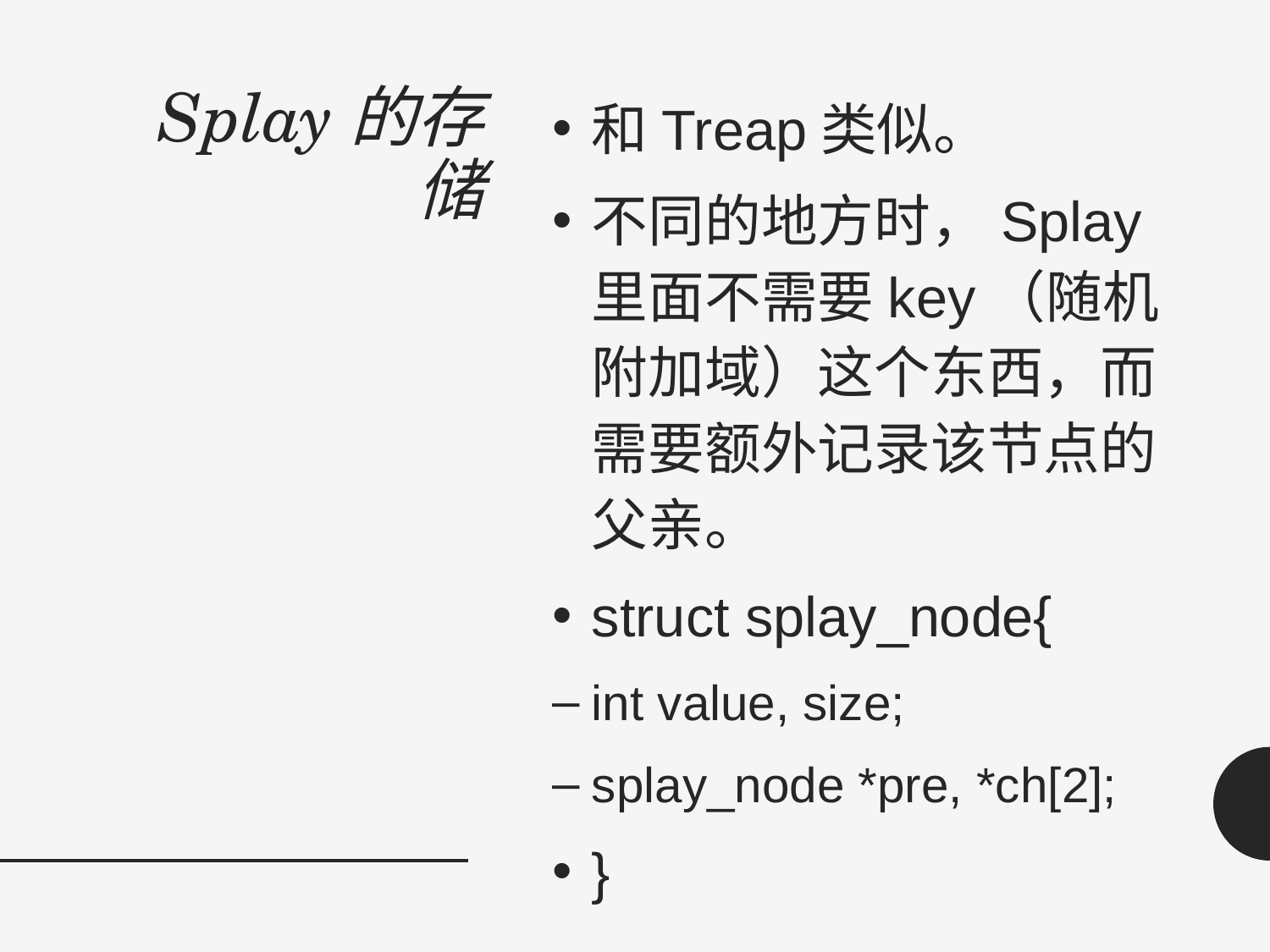

# Splay的存储
和Treap类似。
不同的地方时，Splay里面不需要key（随机附加域）这个东西，而需要额外记录该节点的父亲。
struct splay_node{
int value, size;
splay_node *pre, *ch[2];
}